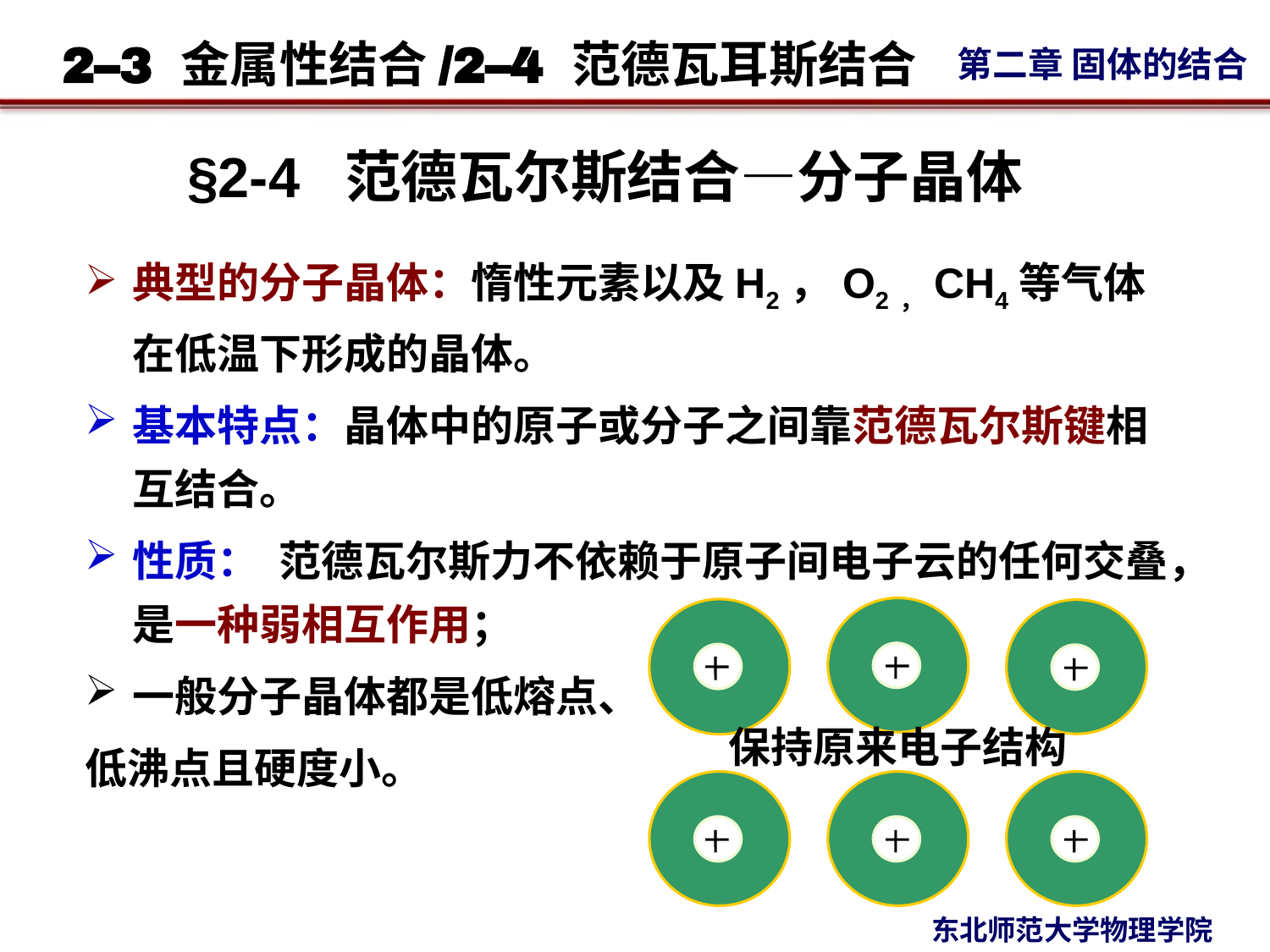

# §2-4  范德瓦尔斯结合—分子晶体
典型的分子晶体：惰性元素以及H2，O2，CH4等气体在低温下形成的晶体。
基本特点：晶体中的原子或分子之间靠范德瓦尔斯键相互结合。
性质：  范德瓦尔斯力不依赖于原子间电子云的任何交叠，是一种弱相互作用；
一般分子晶体都是低熔点、
低沸点且硬度小。

保持原来电子结构